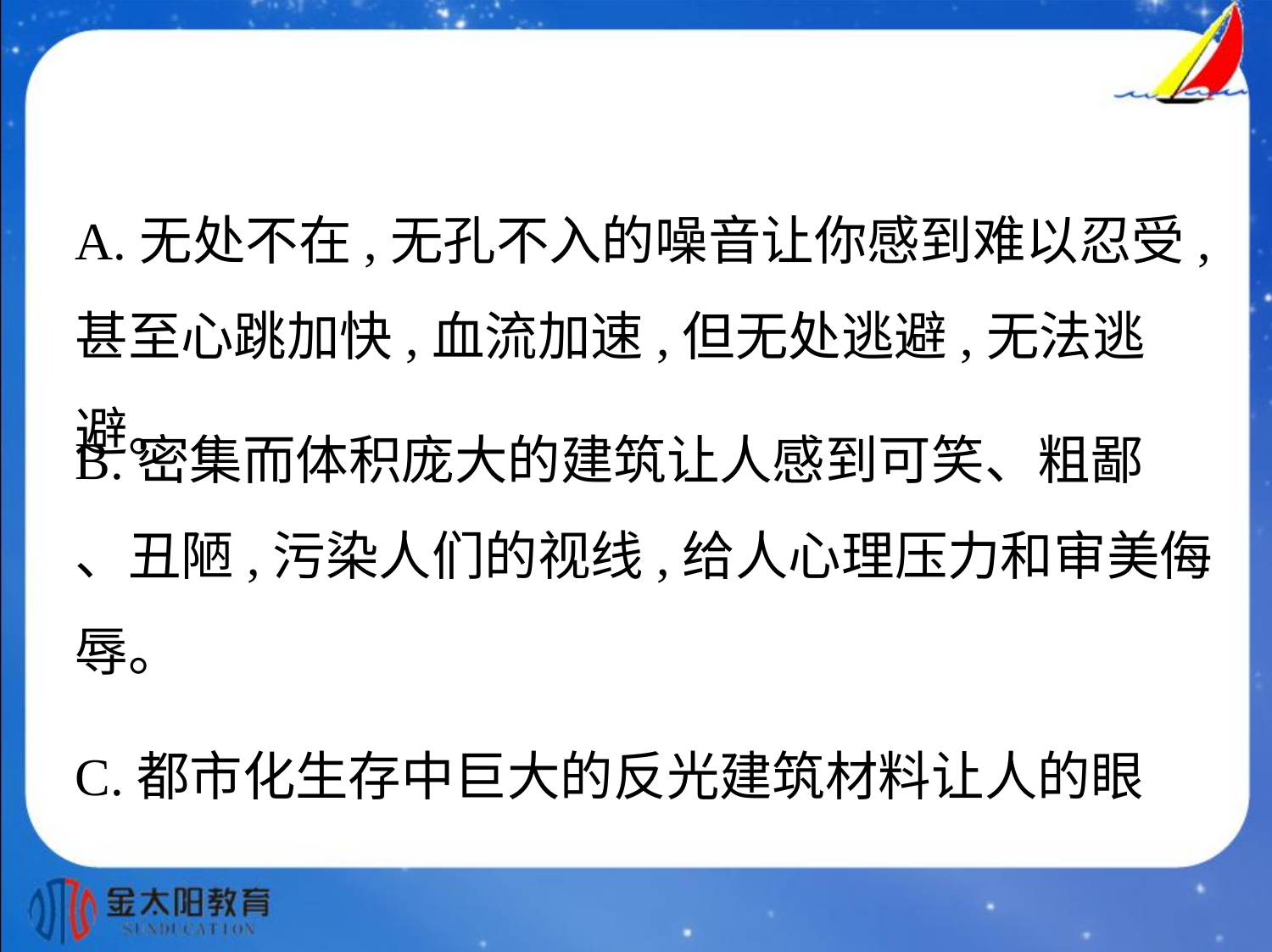

A.无处不在,无孔不入的噪音让你感到难以忍受,
甚至心跳加快,血流加速,但无处逃避,无法逃避。
B.密集而体积庞大的建筑让人感到可笑、粗鄙
、丑陋,污染人们的视线,给人心理压力和审美侮
辱。
C.都市化生存中巨大的反光建筑材料让人的眼